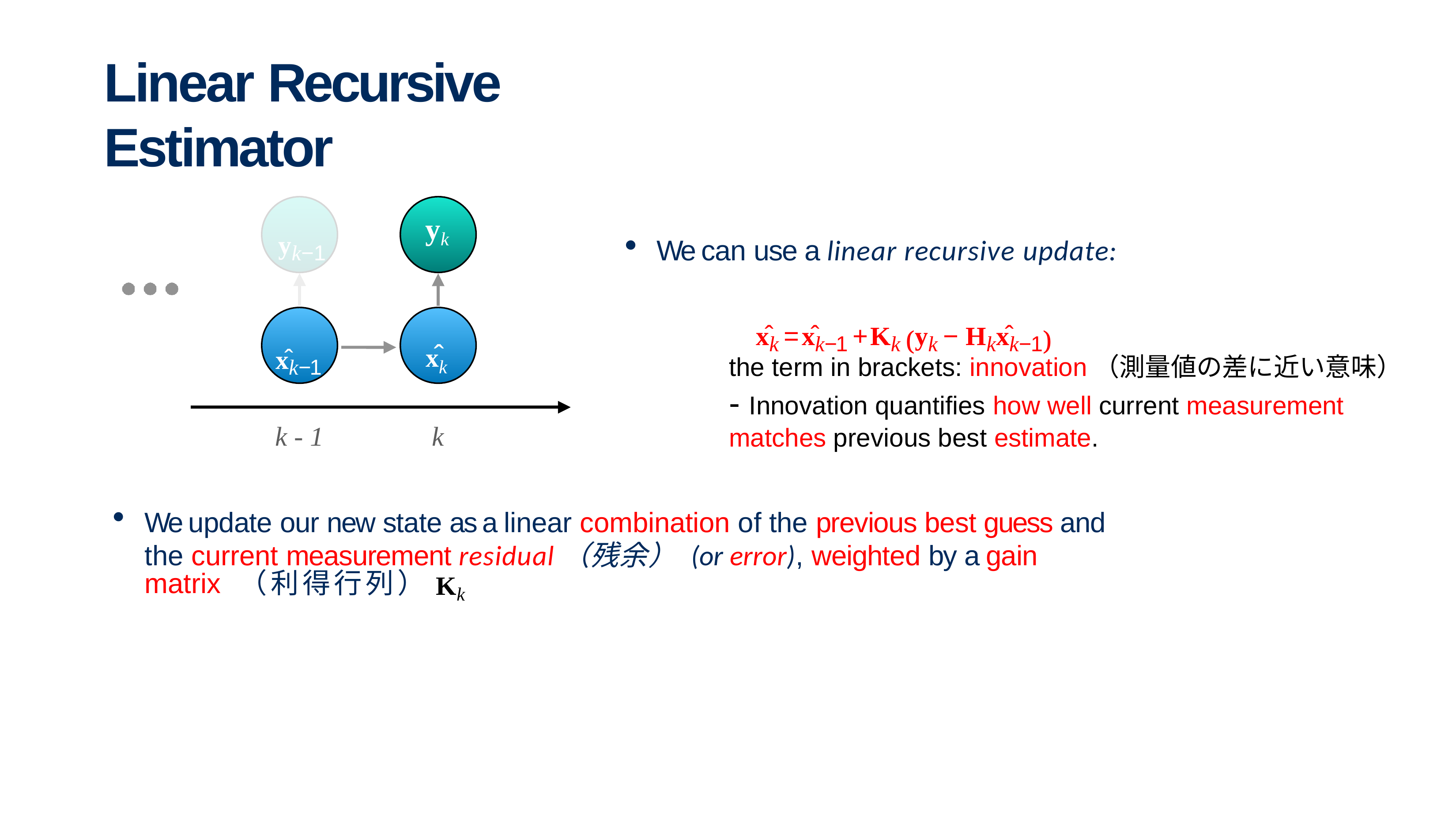

# Linear Recursive Estimator

yk−1
yk
We can use a linear recursive update:

x̂k = x̂k−1 + Kk (yk − Hkx̂k−1)

x̂k
x̂k−1
the term in brackets: innovation（測量値の差に近い意味）
- Innovation quantifies how well current measurement matches previous best estimate.

k - 1
k
We update our new state as a linear combination of the previous best guess and  the current measurement residual（残余） (or error), weighted by a gain matrix （利得行列）Kk